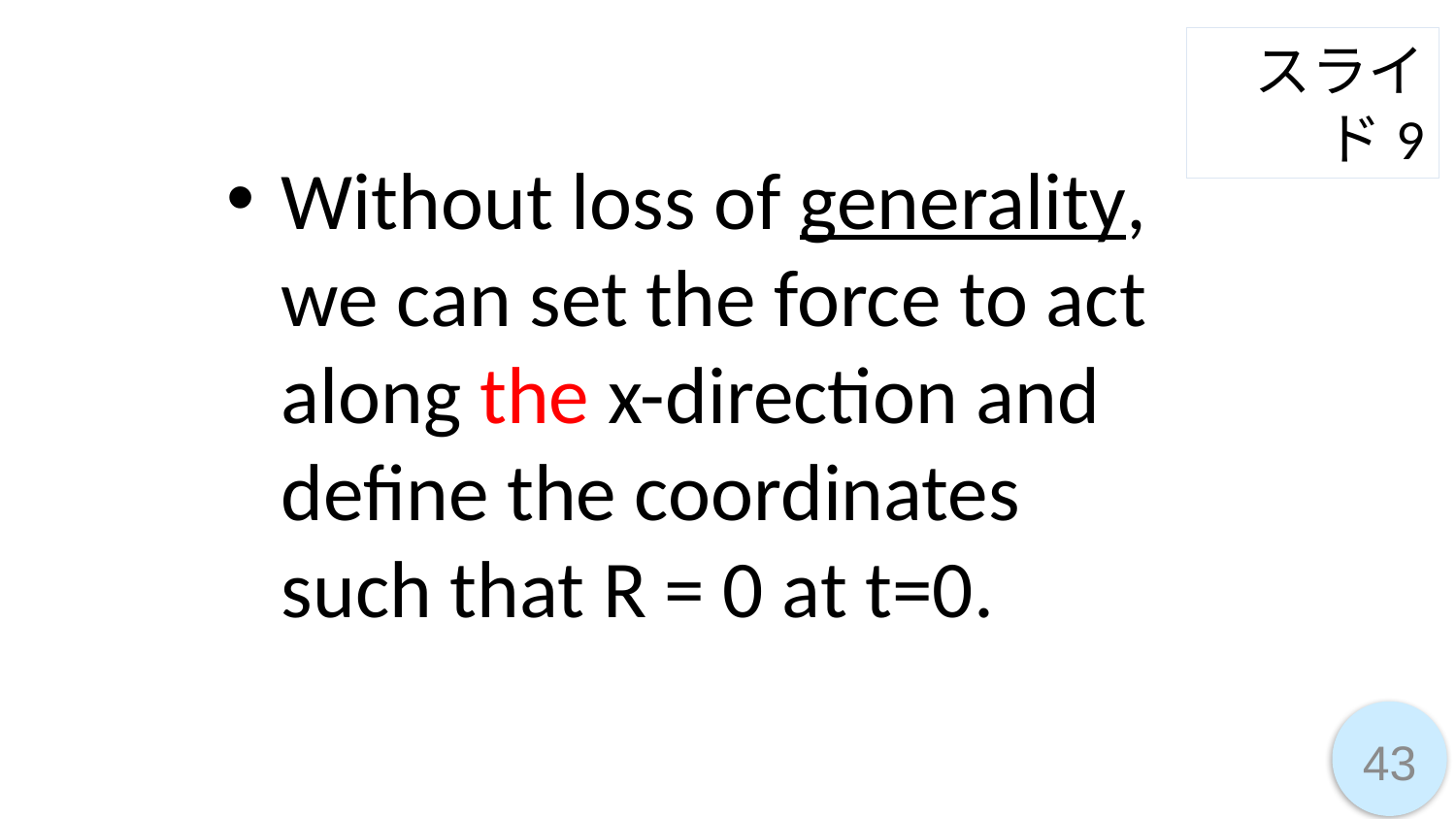

スライド9
Without loss of generality, we can set the force to act along the x-direction and define the coordinates such that R = 0 at t=0.
43